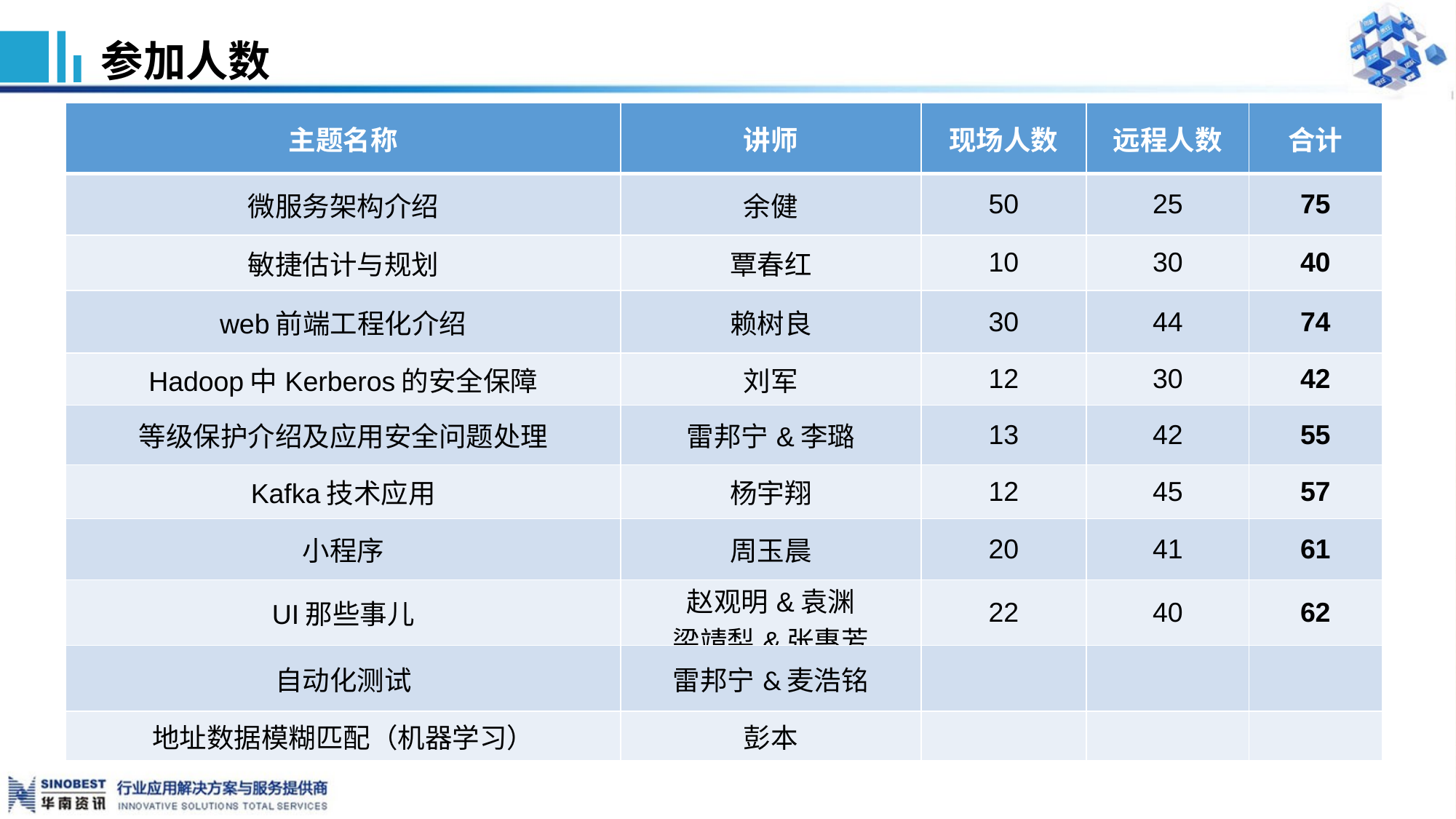

参加人数

| 主题名称 | 讲师 | 现场人数 | 远程人数 | 合计 |
| --- | --- | --- | --- | --- |
| 微服务架构介绍 | 余健 | 50 | 25 | 75 |
| 敏捷估计与规划 | 覃春红 | 10 | 30 | 40 |
| web前端工程化介绍 | 赖树良 | 30 | 44 | 74 |
| Hadoop中Kerberos的安全保障 | 刘军 | 12 | 30 | 42 |
| 等级保护介绍及应用安全问题处理 | 雷邦宁&李璐 | 13 | 42 | 55 |
| Kafka技术应用 | 杨宇翔 | 12 | 45 | 57 |
| 小程序 | 周玉晨 | 20 | 41 | 61 |
| UI那些事儿 | 赵观明&袁渊 梁靖梨&张惠芳 | 22 | 40 | 62 |
| 自动化测试 | 雷邦宁&麦浩铭 |  |  |  |
| 地址数据模糊匹配（机器学习） | 彭本 |  |  |  |